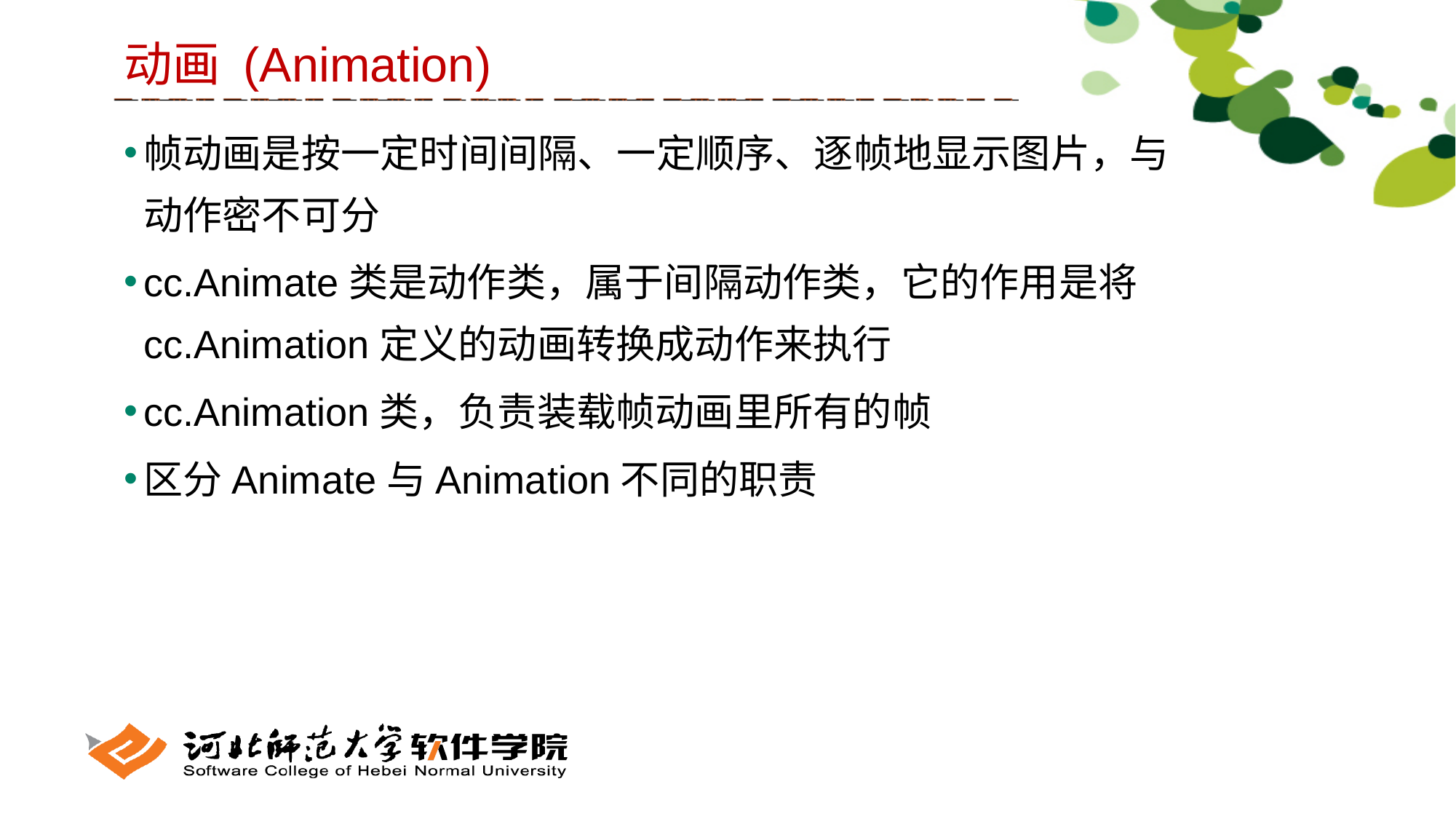

动画 (Animation)
帧动画是按一定时间间隔、一定顺序、逐帧地显示图片，与动作密不可分
cc.Animate类是动作类，属于间隔动作类，它的作用是将cc.Animation定义的动画转换成动作来执行
cc.Animation类，负责装载帧动画里所有的帧
区分Animate与Animation不同的职责